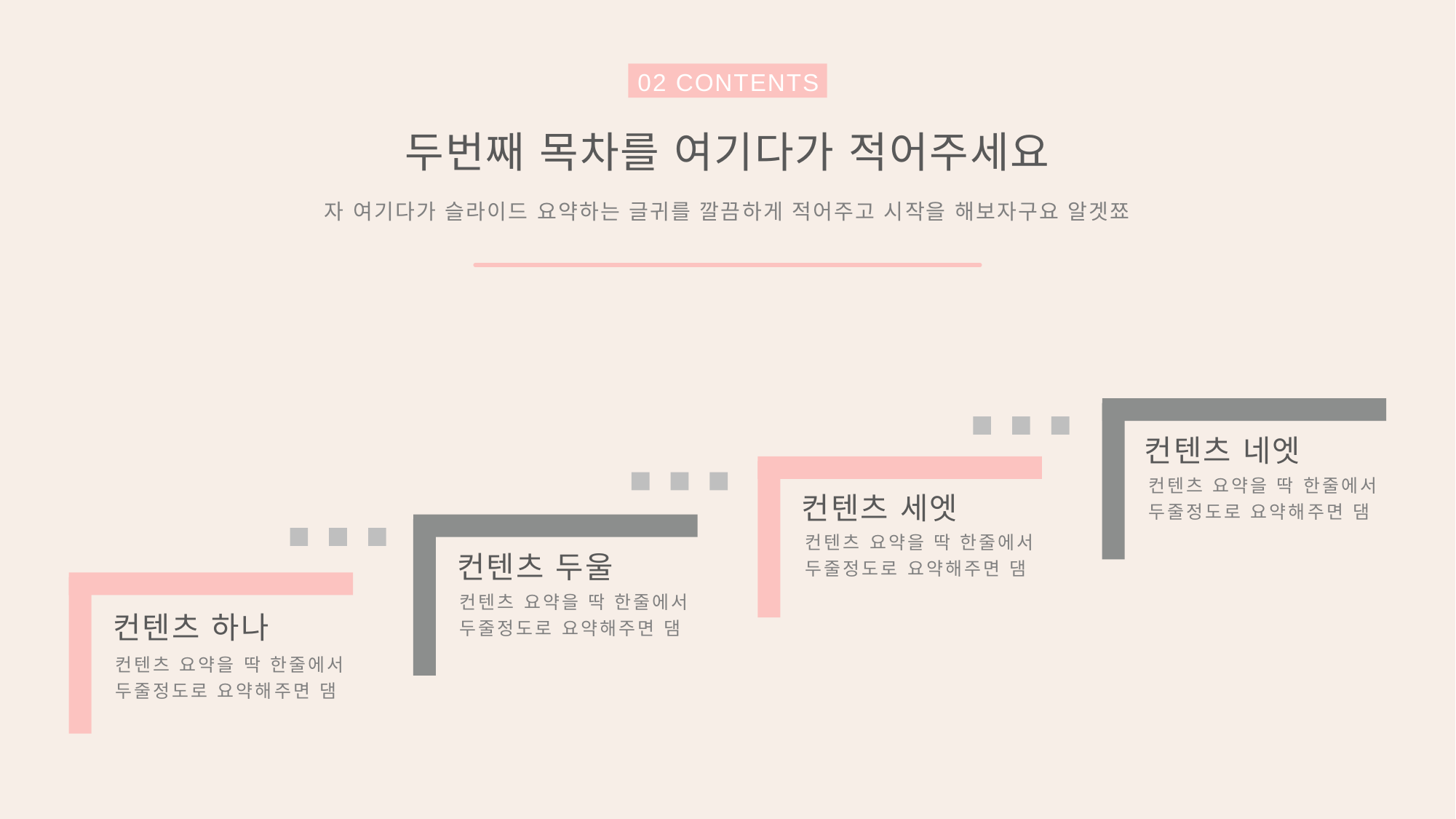

02 CONTENTS
두번째 목차를 여기다가 적어주세요
자 여기다가 슬라이드 요약하는 글귀를 깔끔하게 적어주고 시작을 해보자구요 알겟쬬

컨텐츠 네엣

컨텐츠 요약을 딱 한줄에서
두줄정도로 요약해주면 댐

컨텐츠 세엣

컨텐츠 요약을 딱 한줄에서
두줄정도로 요약해주면 댐

컨텐츠 두울

컨텐츠 요약을 딱 한줄에서
두줄정도로 요약해주면 댐
컨텐츠 하나
컨텐츠 요약을 딱 한줄에서
두줄정도로 요약해주면 댐